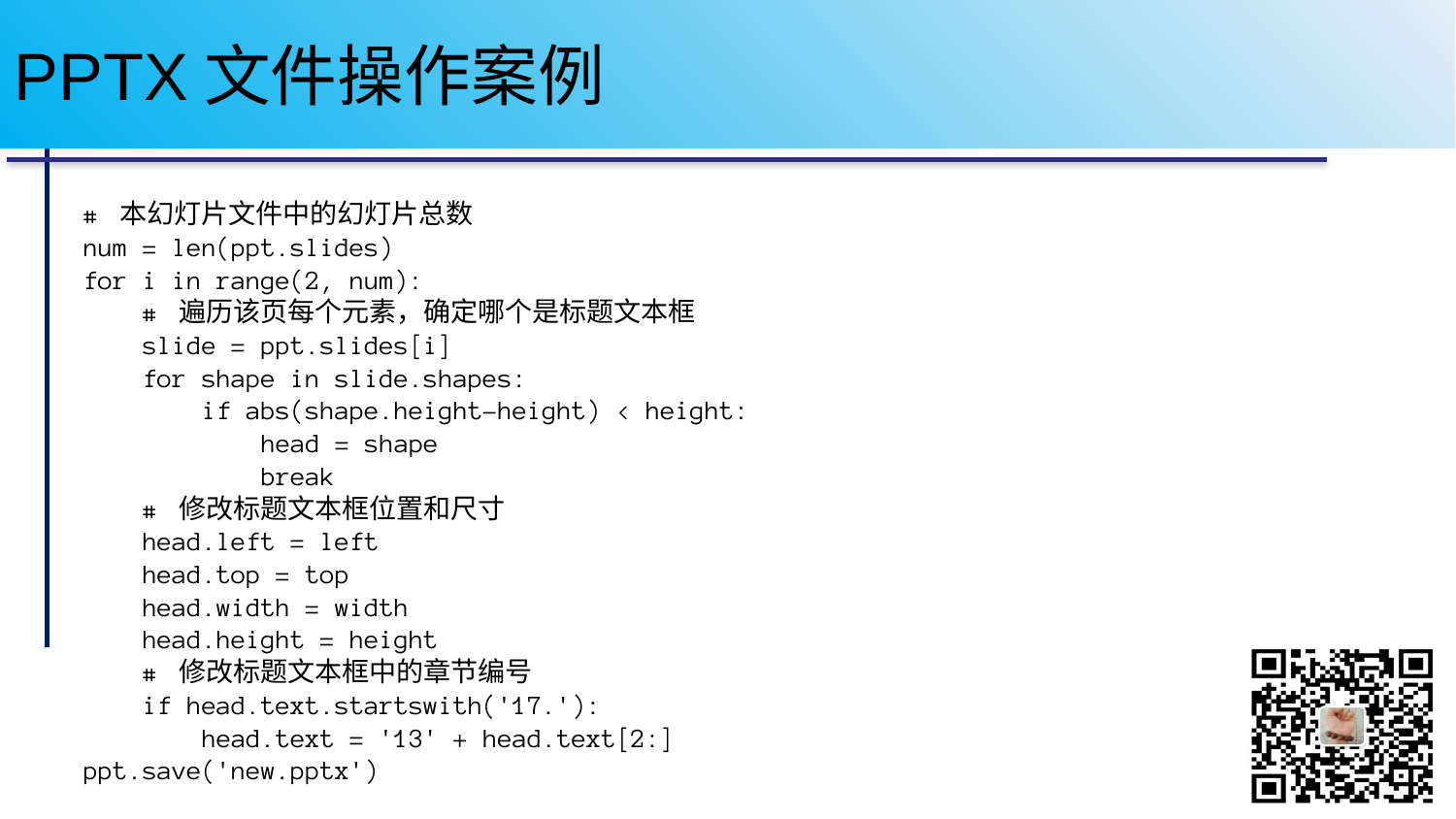

# PPTX文件操作案例
# 本幻灯片文件中的幻灯片总数
num = len(ppt.slides)
for i in range(2, num):
    # 遍历该页每个元素，确定哪个是标题文本框
    slide = ppt.slides[i]
    for shape in slide.shapes:
        if abs(shape.height-height) < height:
            head = shape
            break
    # 修改标题文本框位置和尺寸
    head.left = left
    head.top = top
    head.width = width
    head.height = height
    # 修改标题文本框中的章节编号
    if head.text.startswith('17.'):
        head.text = '13' + head.text[2:]
ppt.save('new.pptx')